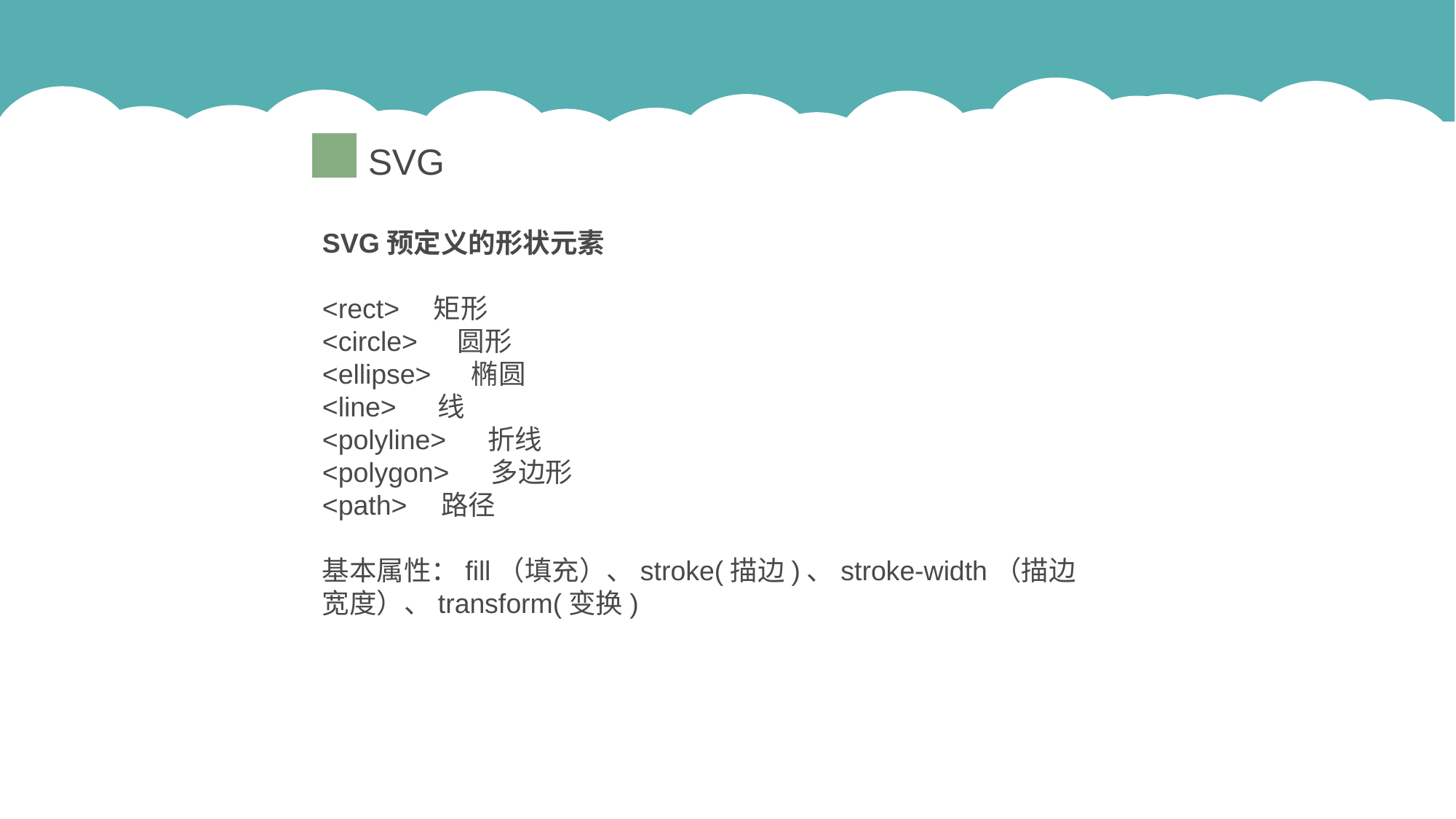

SVG
SVG预定义的形状元素

<rect>　矩形
<circle>　 圆形
<ellipse>　 椭圆
<line> 　线
<polyline> 　折线
<polygon> 　多边形
<path>　路径

基本属性：fill（填充）、stroke(描边)、stroke-width（描边宽度）、transform(变换)